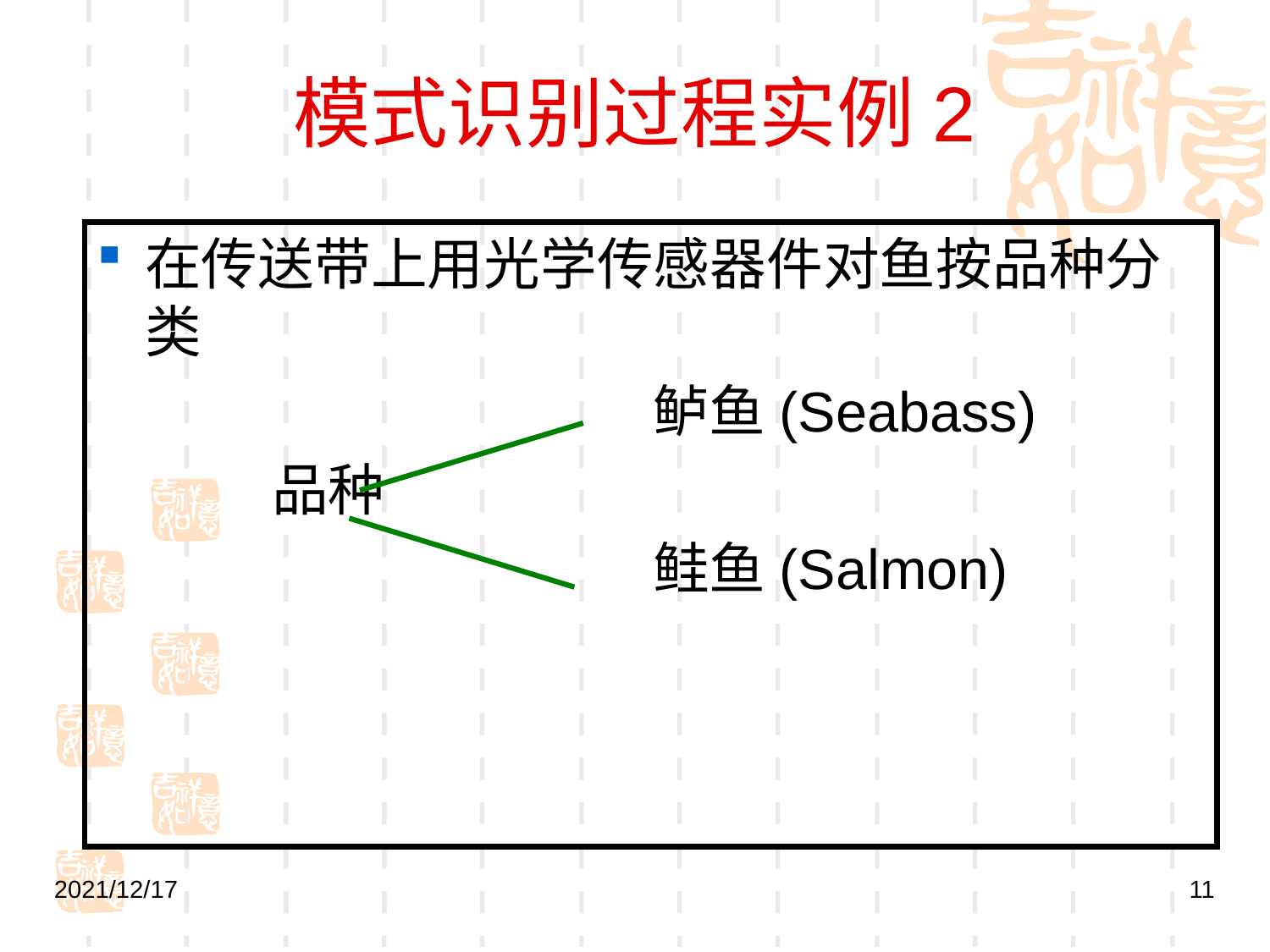

# 模式识别过程实例2
在传送带上用光学传感器件对鱼按品种分类
					鲈鱼(Seabass)
		品种
					鲑鱼(Salmon)

2021/12/17
11